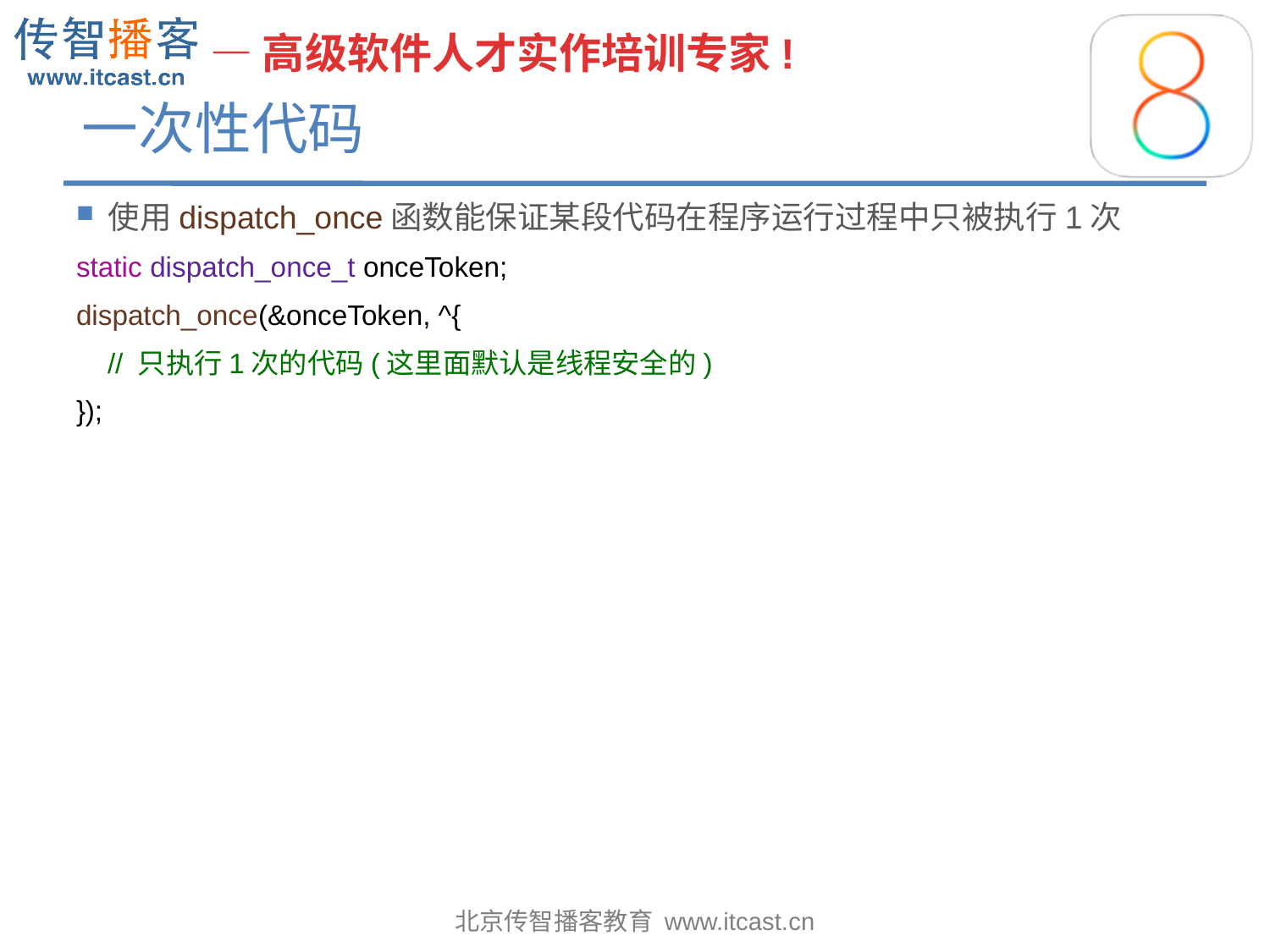

# 一次性代码
使用dispatch_once函数能保证某段代码在程序运行过程中只被执行1次
static dispatch_once_t onceToken;
dispatch_once(&onceToken, ^{
    // 只执行1次的代码(这里面默认是线程安全的)
});